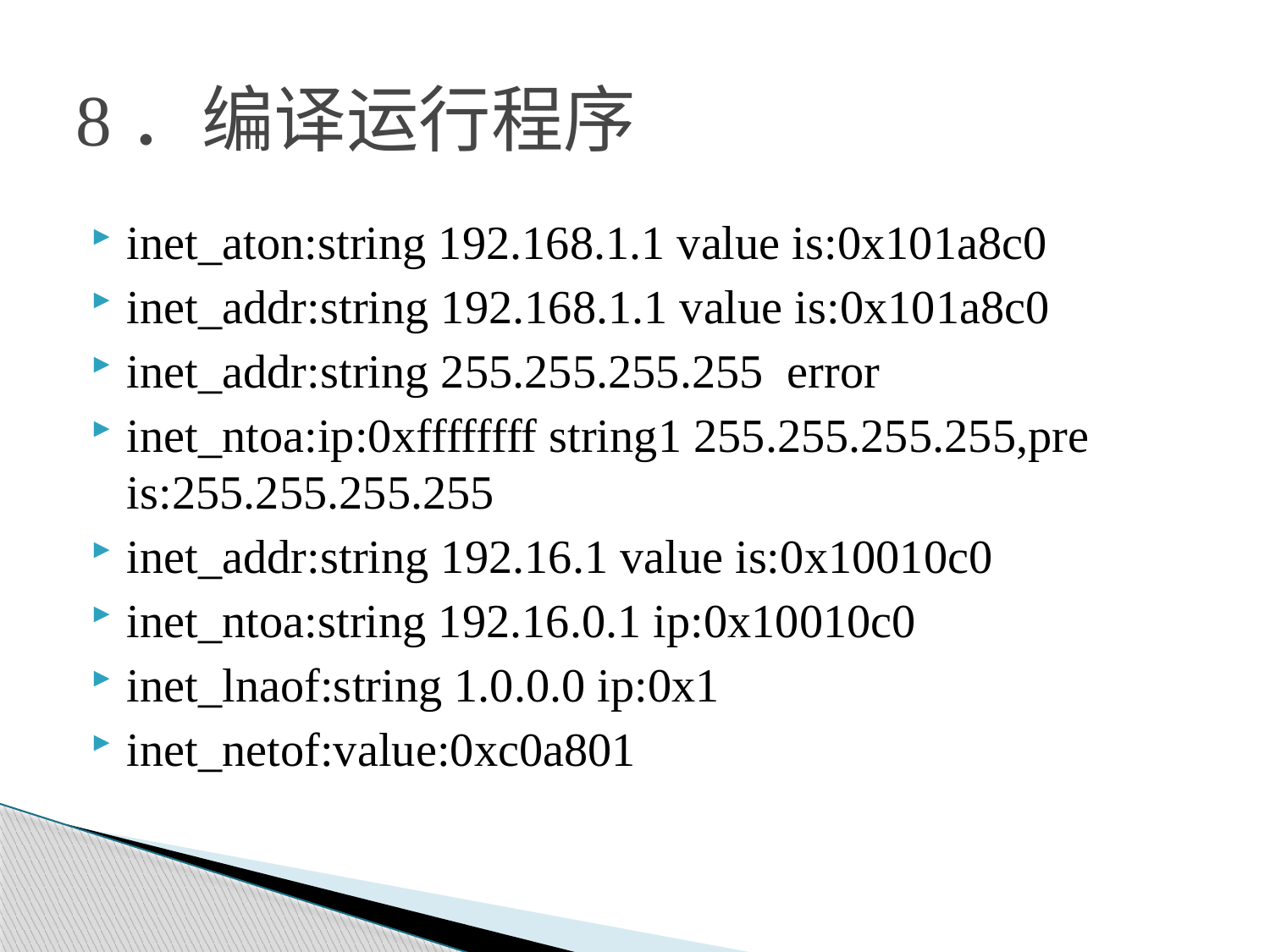

# 8．编译运行程序
inet_aton:string 192.168.1.1 value is:0x101a8c0
inet_addr:string 192.168.1.1 value is:0x101a8c0
inet_addr:string 255.255.255.255  error
inet_ntoa:ip:0xffffffff string1 255.255.255.255,pre is:255.255.255.255
inet_addr:string 192.16.1 value is:0x10010c0
inet_ntoa:string 192.16.0.1 ip:0x10010c0
inet_lnaof:string 1.0.0.0 ip:0x1
inet_netof:value:0xc0a801